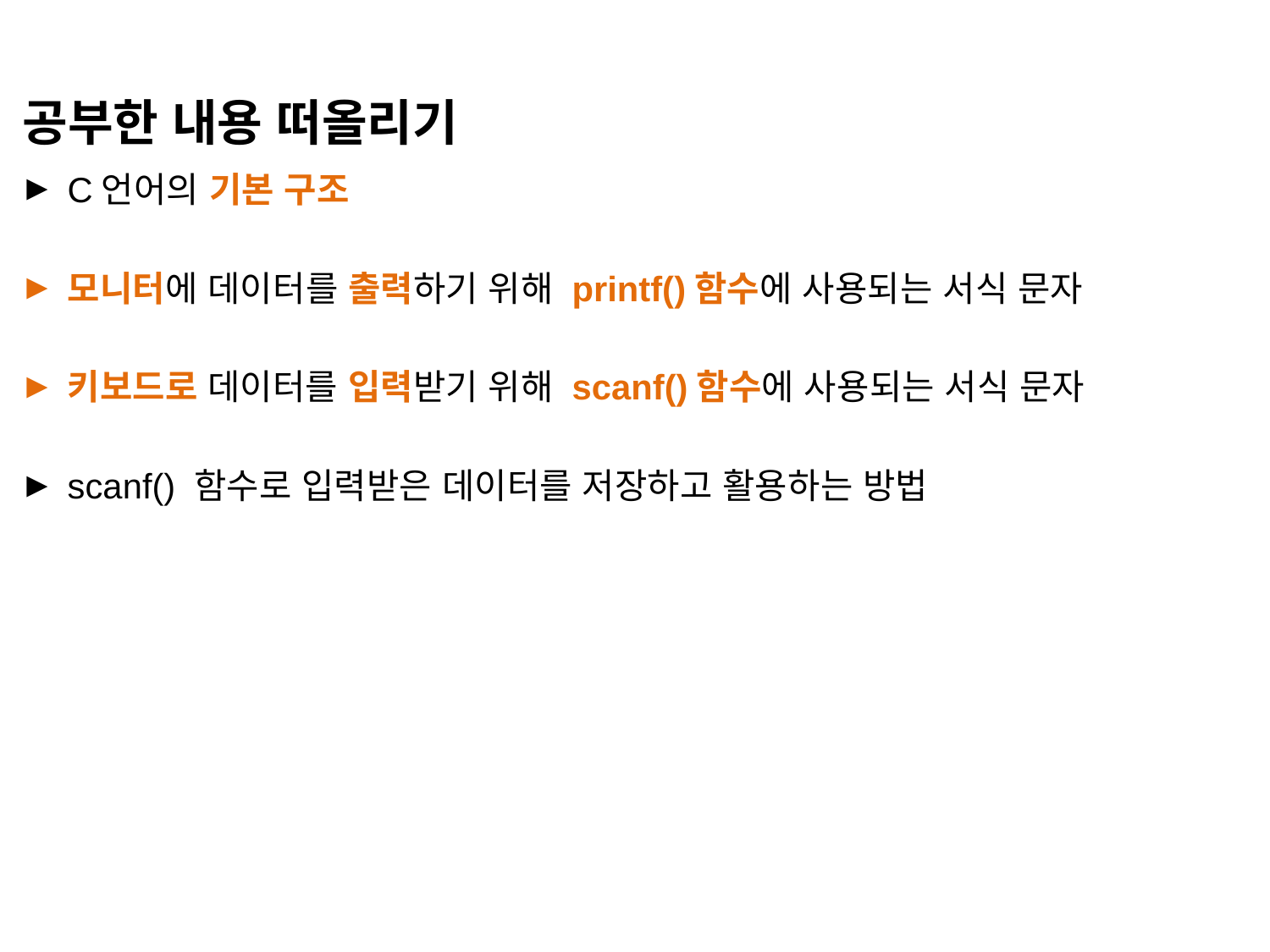

# 공부한 내용 떠올리기
C언어의 기본 구조

모니터에 데이터를 출력하기 위해 printf()함수에 사용되는 서식 문자

키보드로 데이터를 입력받기 위해 scanf()함수에 사용되는 서식 문자

scanf() 함수로 입력받은 데이터를 저장하고 활용하는 방법